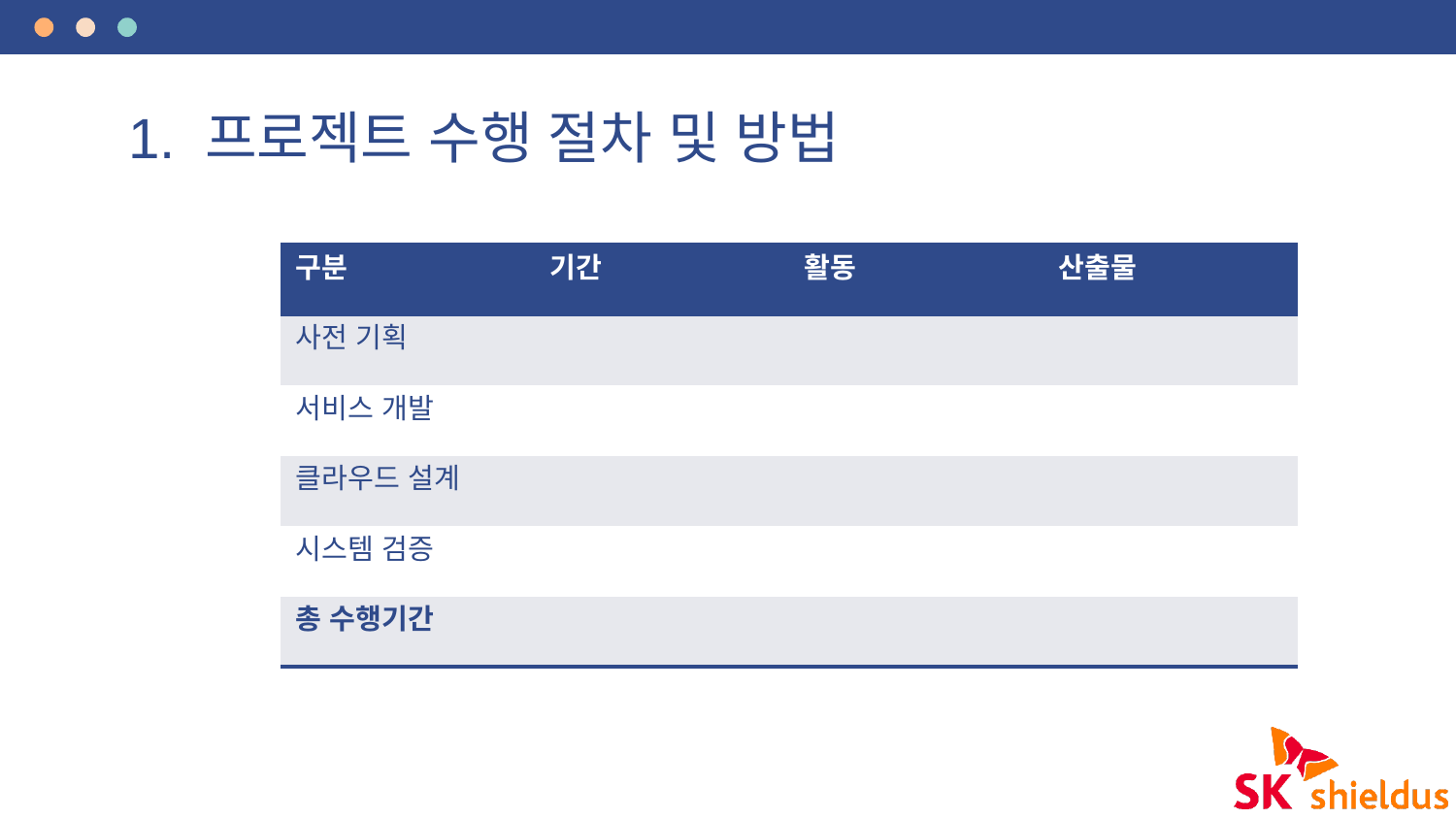

# 1. 프로젝트 수행 절차 및 방법
| 구분 | 기간 | 활동 | 산출물 |
| --- | --- | --- | --- |
| 사전 기획 |  |  |  |
| 서비스 개발 |  |  |  |
| 클라우드 설계 |  |  |  |
| 시스템 검증 |  |  |  |
| 총 수행기간 |  |  |  |